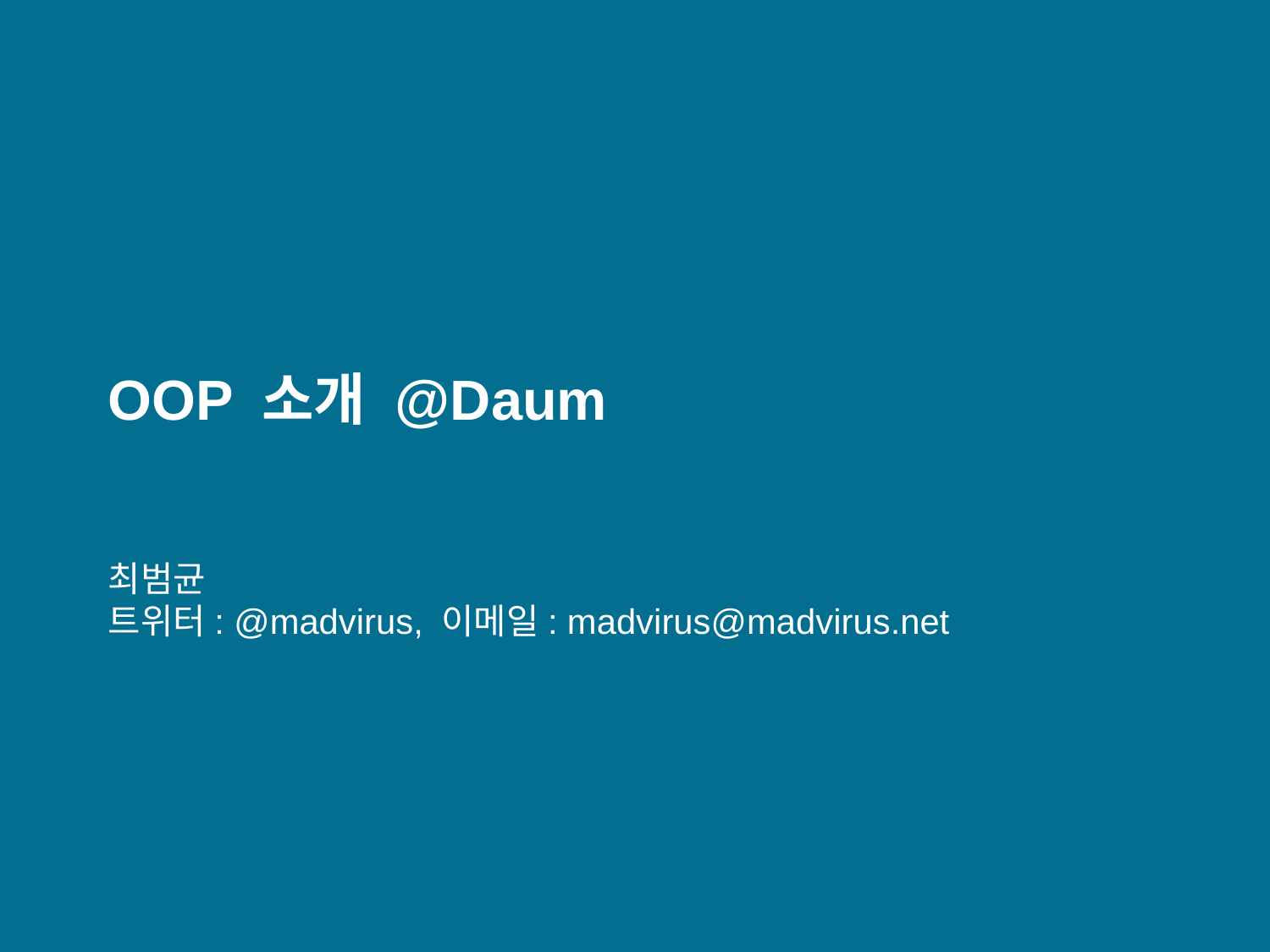

# OOP 소개 @Daum

최범균
트위터: @madvirus, 이메일: madvirus@madvirus.net